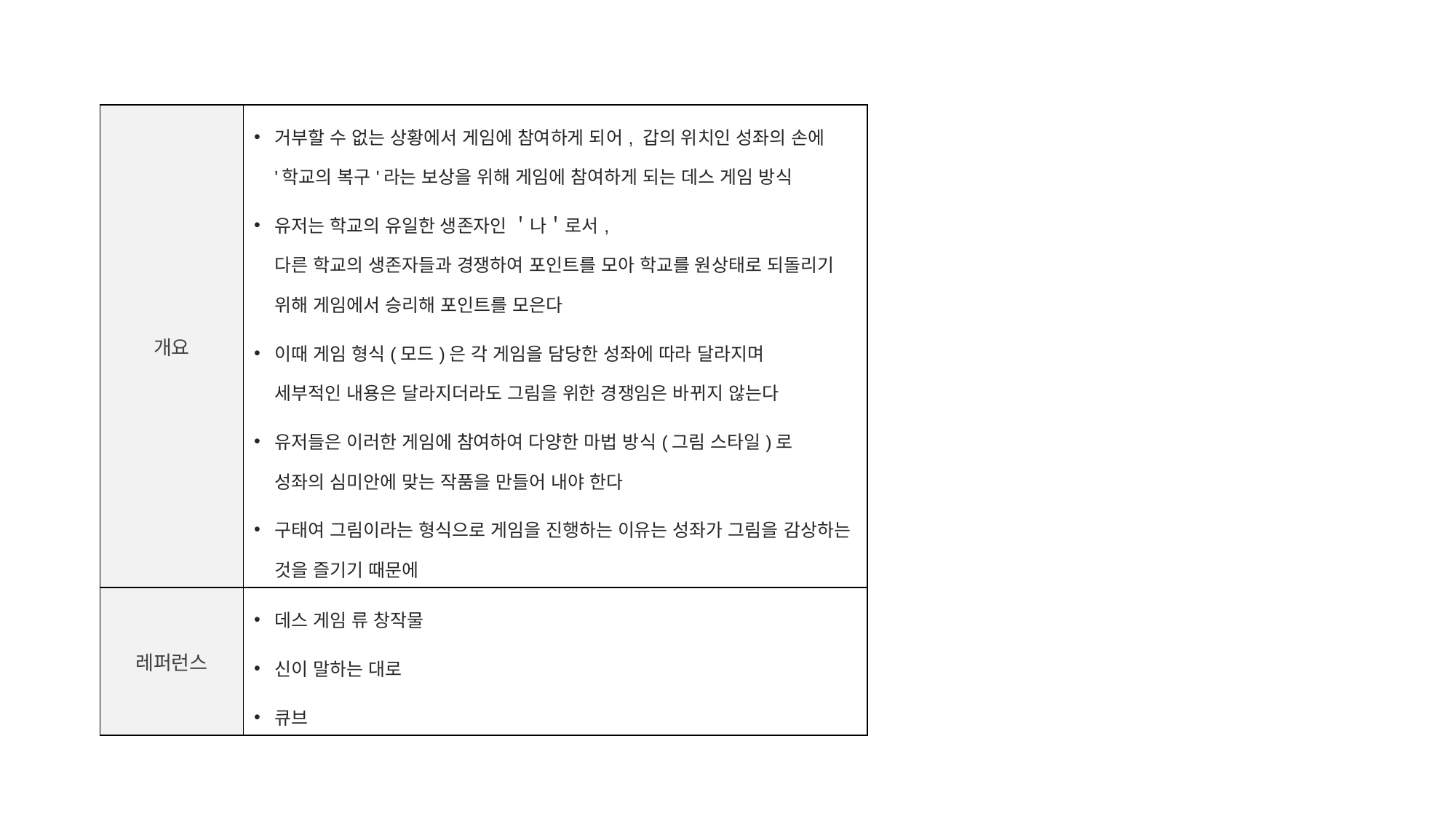

| 개요 | 거부할 수 없는 상황에서 게임에 참여하게 되어, 갑의 위치인 성좌의 손에 '학교의 복구'라는 보상을 위해 게임에 참여하게 되는 데스 게임 방식 유저는 학교의 유일한 생존자인 ＇나＇로서, 다른 학교의 생존자들과 경쟁하여 포인트를 모아 학교를 원상태로 되돌리기 위해 게임에서 승리해 포인트를 모은다 이때 게임 형식(모드)은 각 게임을 담당한 성좌에 따라 달라지며 세부적인 내용은 달라지더라도 그림을 위한 경쟁임은 바뀌지 않는다 유저들은 이러한 게임에 참여하여 다양한 마법 방식(그림 스타일)로 성좌의 심미안에 맞는 작품을 만들어 내야 한다 구태여 그림이라는 형식으로 게임을 진행하는 이유는 성좌가 그림을 감상하는 것을 즐기기 때문에 |
| --- | --- |
| 레퍼런스 | 데스 게임 류 창작물 신이 말하는 대로 큐브 |